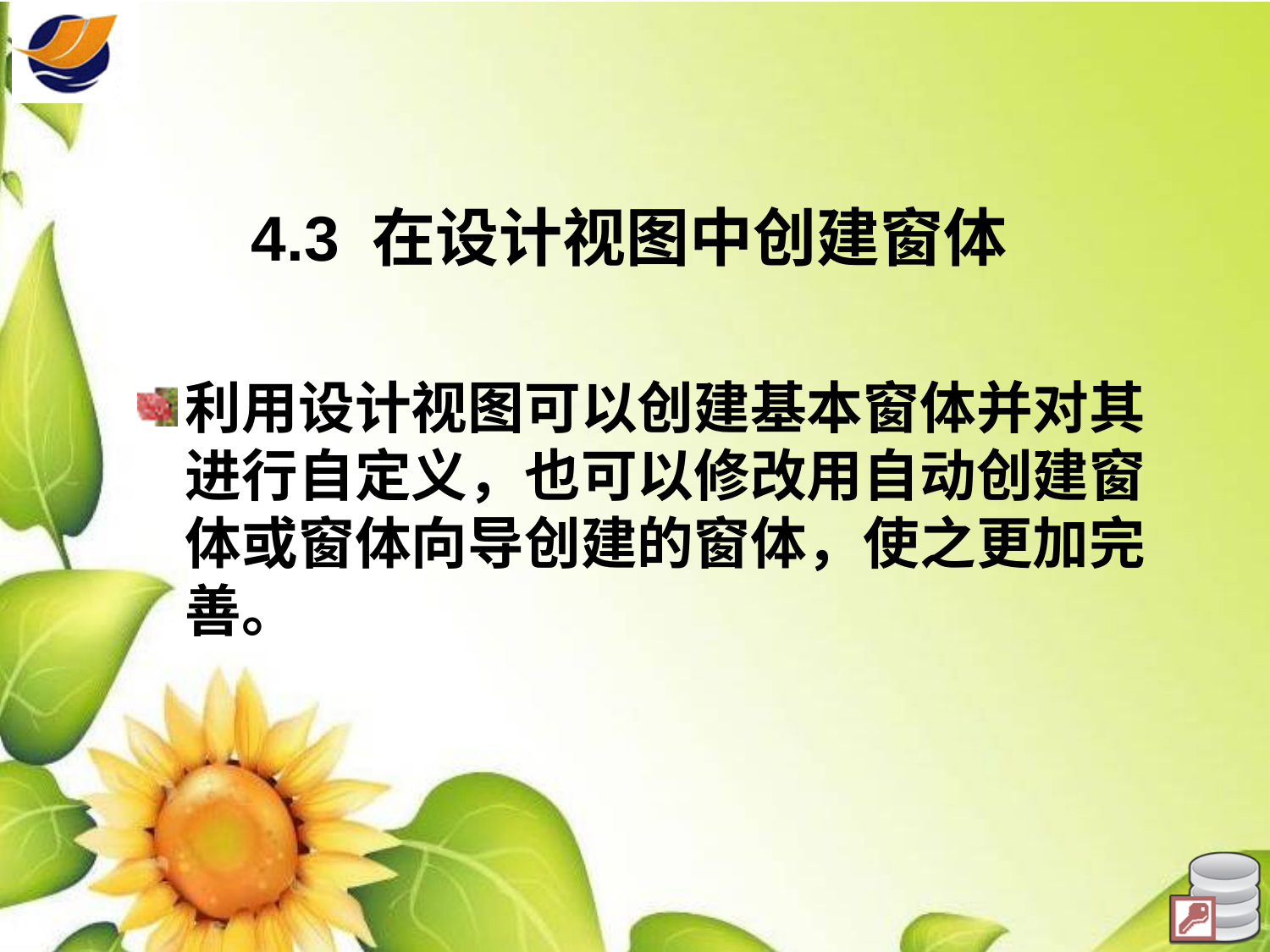

# 4.3 在设计视图中创建窗体
利用设计视图可以创建基本窗体并对其进行自定义，也可以修改用自动创建窗体或窗体向导创建的窗体，使之更加完善。